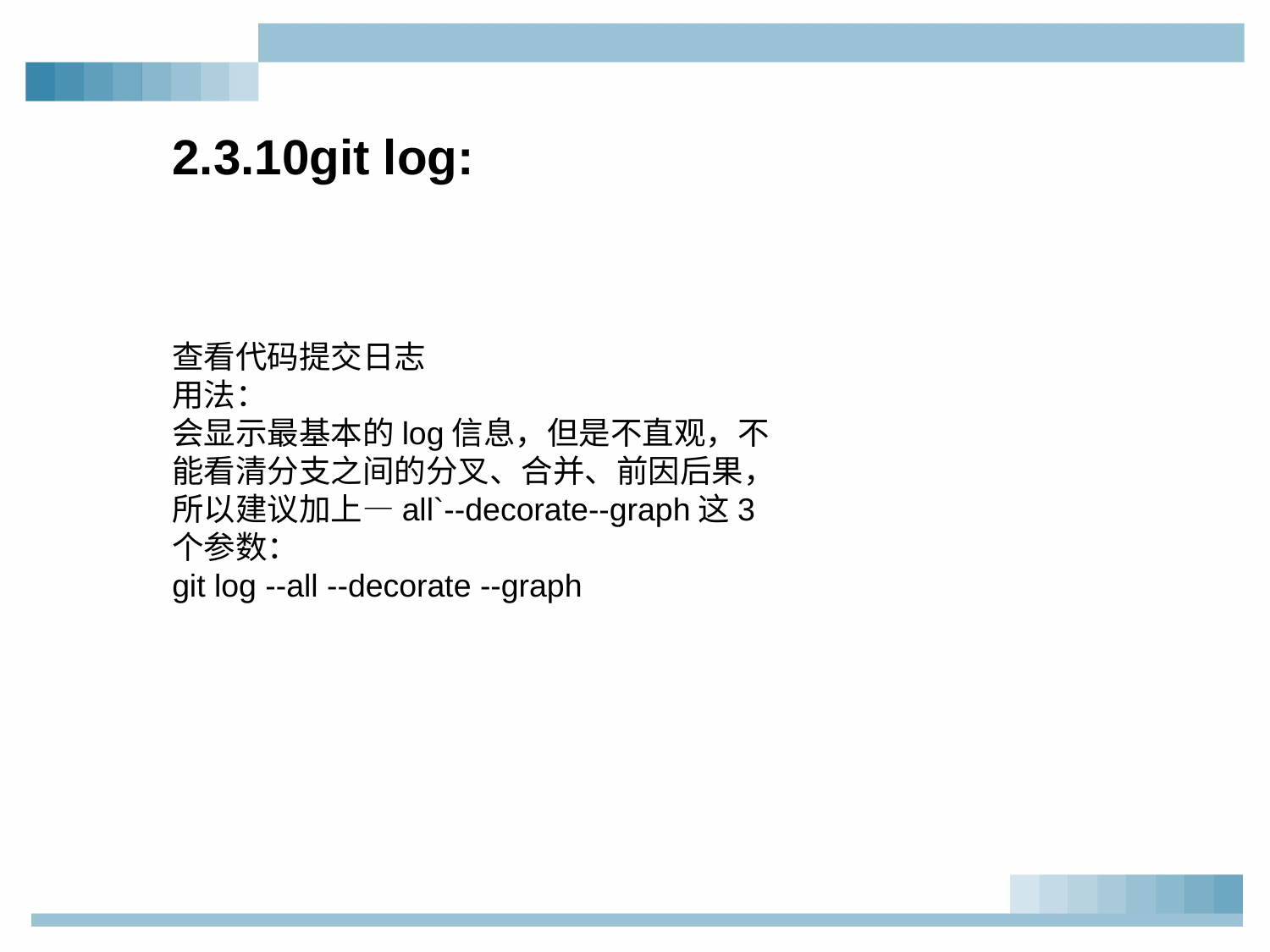

2.3.10git log:

查看代码提交日志
用法：
会显示最基本的log信息，但是不直观，不能看清分支之间的分叉、合并、前因后果，所以建议加上—all`--decorate--graph这3个参数：
git log --all --decorate --graph